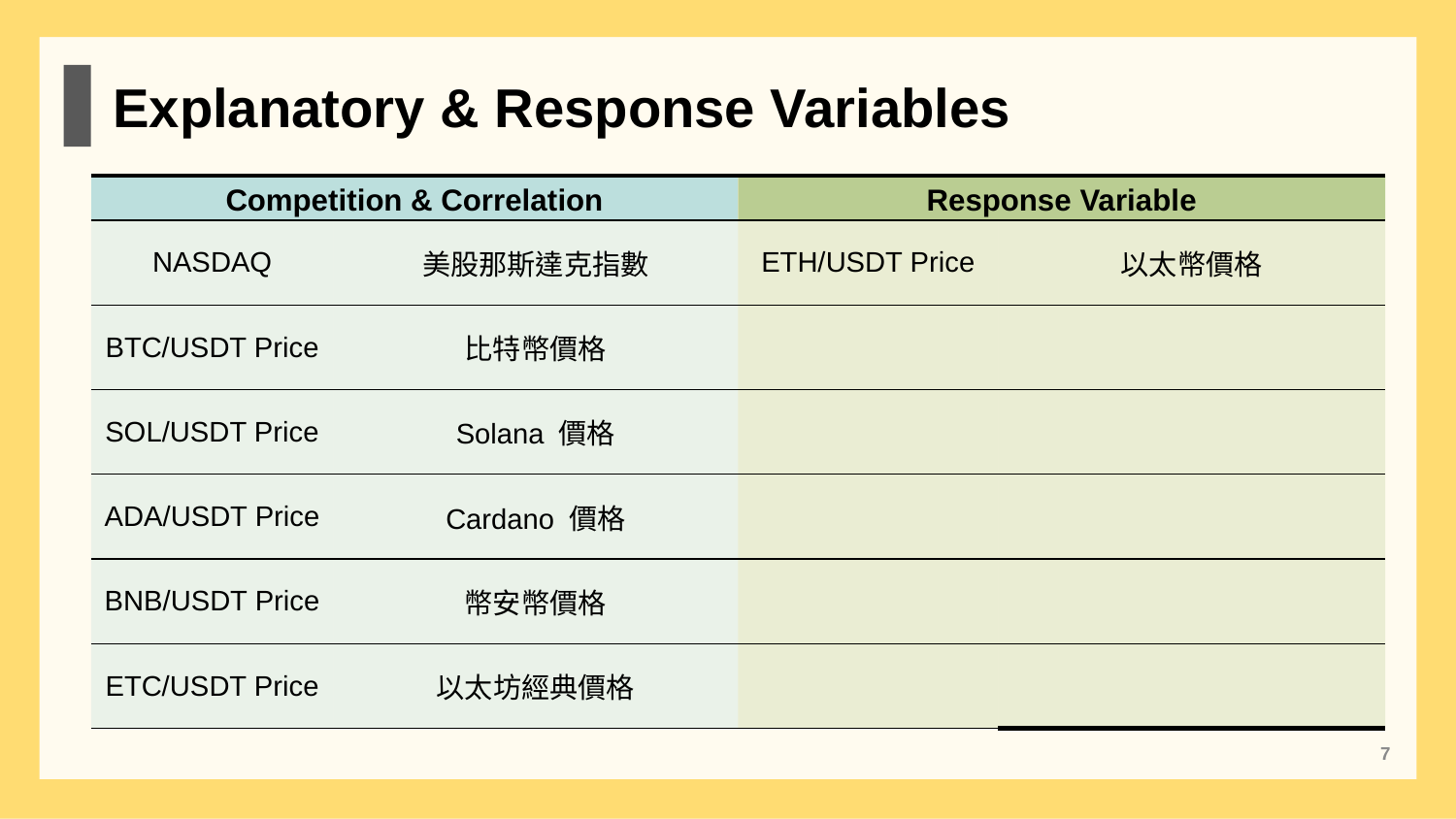

Explanatory & Response Variables
| Competition & Correlation |  | Response Variable |  |
| --- | --- | --- | --- |
| NASDAQ | 美股那斯達克指數 | ETH/USDT Price | 以太幣價格 |
| BTC/USDT Price | 比特幣價格 |  |  |
| SOL/USDT Price | Solana 價格 |  |  |
| ADA/USDT Price | Cardano 價格 |  |  |
| BNB/USDT Price | 幣安幣價格 |  |  |
| ETC/USDT Price | 以太坊經典價格 |  |  |
7